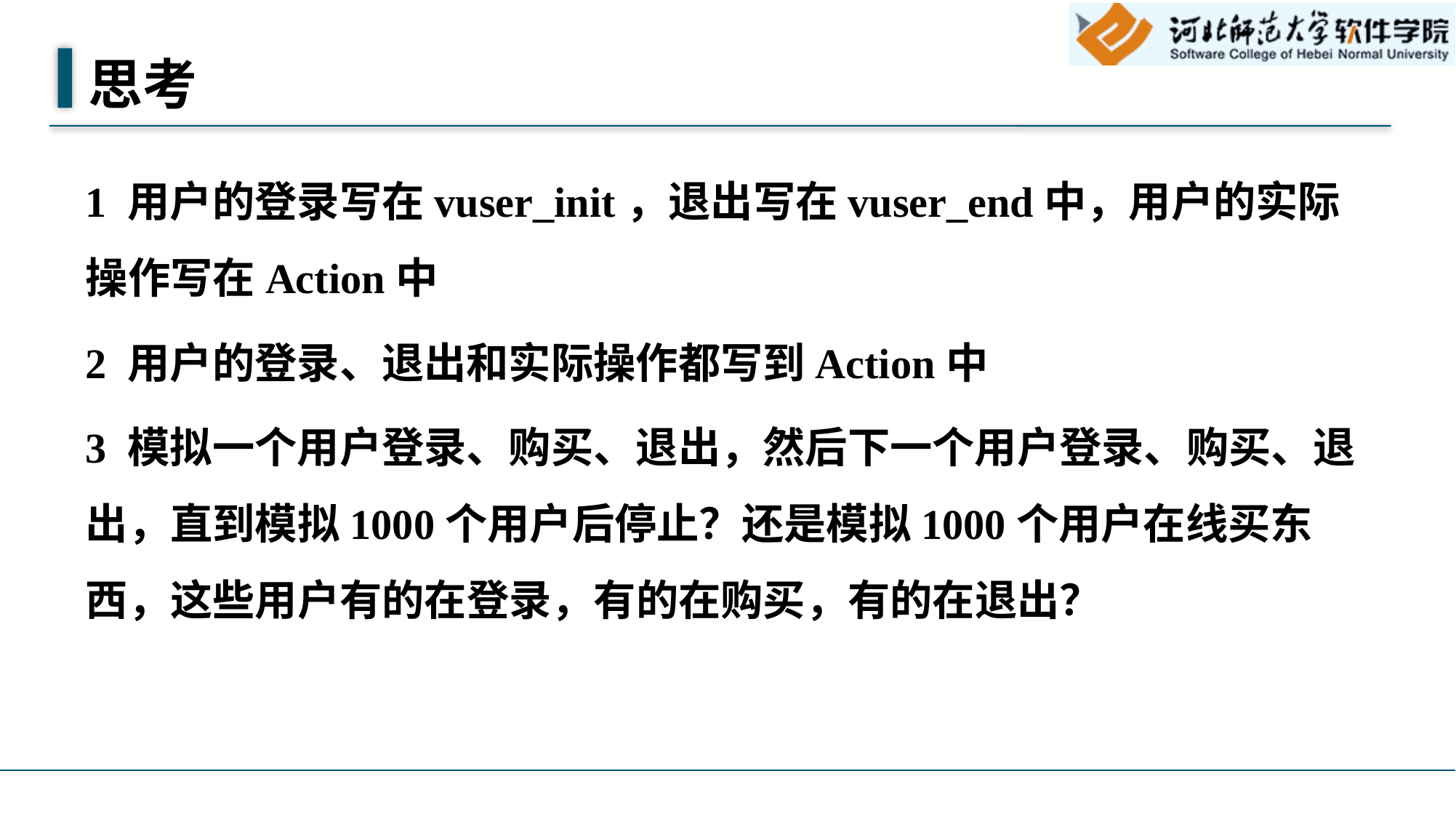

# 思考
1 用户的登录写在vuser_init，退出写在vuser_end中，用户的实际操作写在Action中
2 用户的登录、退出和实际操作都写到Action中
3 模拟一个用户登录、购买、退出，然后下一个用户登录、购买、退出，直到模拟1000个用户后停止？还是模拟1000个用户在线买东西，这些用户有的在登录，有的在购买，有的在退出？